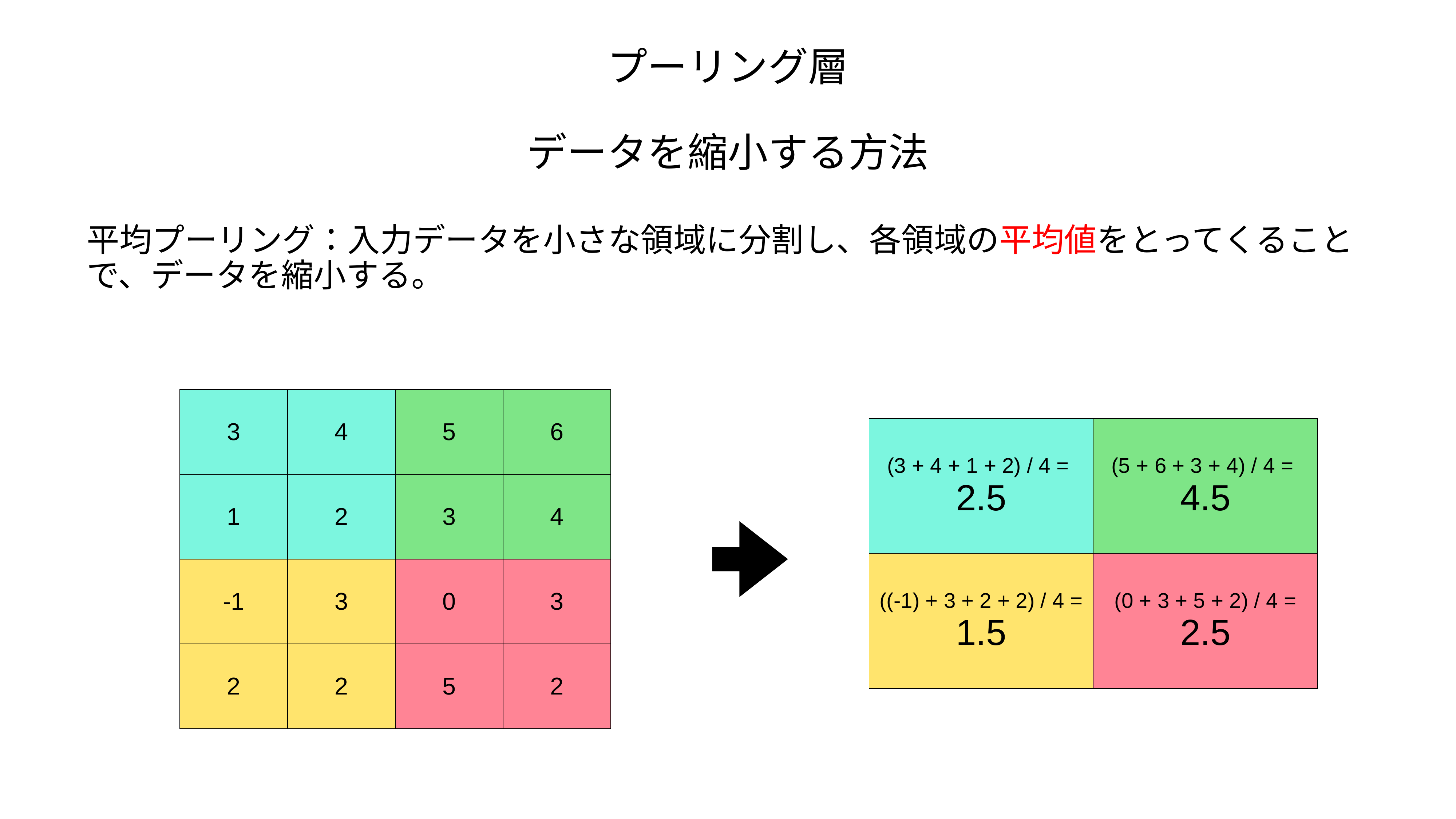

プーリング層
データを縮小する方法
平均プーリング：入力データを小さな領域に分割し、各領域の平均値をとってくることで、データを縮小する。
| 3 | 4 | 5 | 6 |
| --- | --- | --- | --- |
| 1 | 2 | 3 | 4 |
| -1 | 3 | 0 | 3 |
| 2 | 2 | 5 | 2 |
| (3 + 4 + 1 + 2) / 4 = 2.5 | (5 + 6 + 3 + 4) / 4 = 4.5 |
| --- | --- |
| ((-1) + 3 + 2 + 2) / 4 = 1.5 | (0 + 3 + 5 + 2) / 4 = 2.5 |